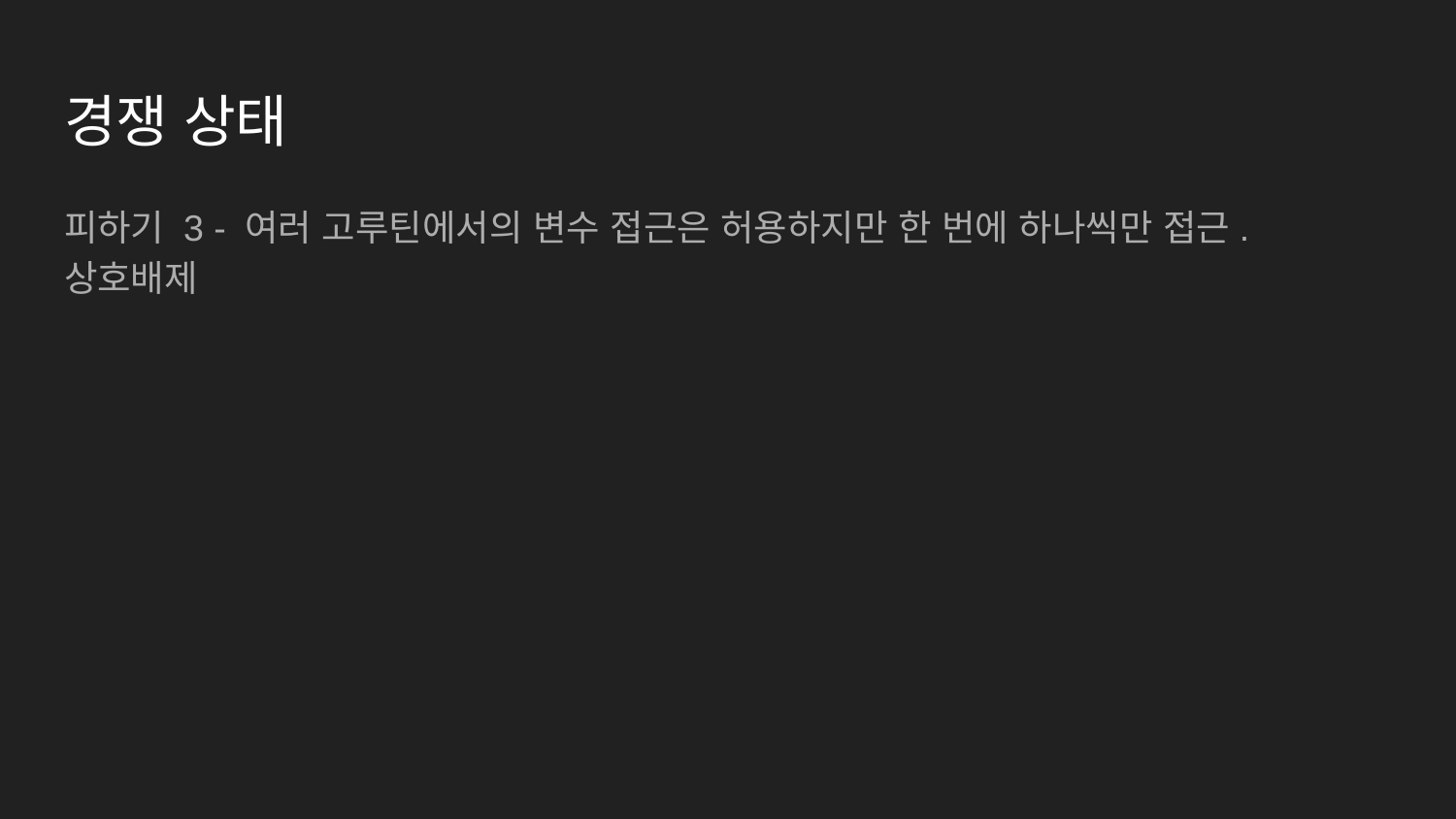

# 경쟁 상태
피하기 3 - 여러 고루틴에서의 변수 접근은 허용하지만 한 번에 하나씩만 접근. 상호배제